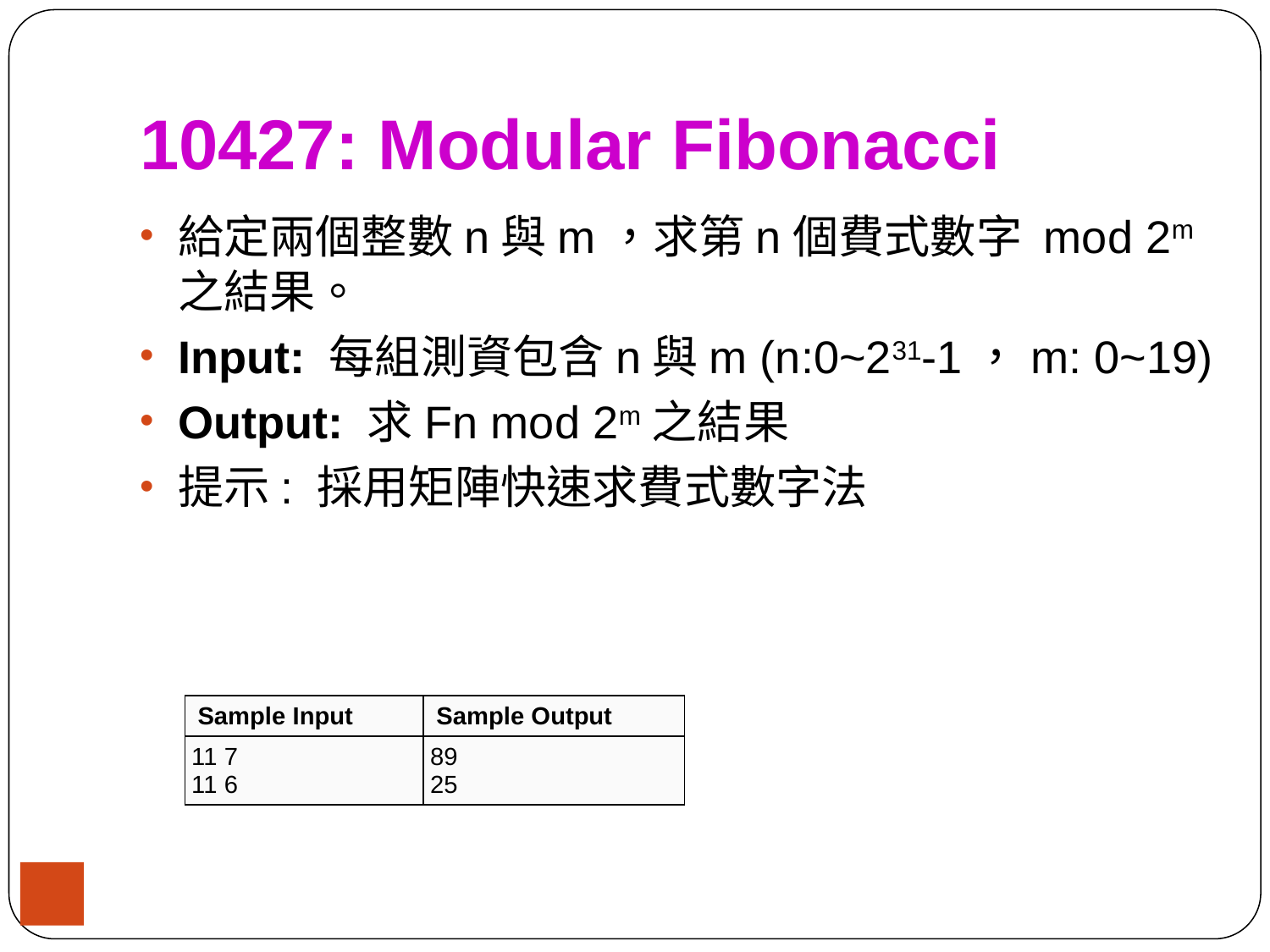

# 10427: Modular Fibonacci
給定兩個整數n與m，求第n個費式數字 mod 2m之結果。
Input: 每組測資包含n與m (n:0~231-1，m: 0~19)
Output: 求Fn mod 2m之結果
提示: 採用矩陣快速求費式數字法
| Sample Input | Sample Output |
| --- | --- |
| 11 7 11 6 | 89 25 |